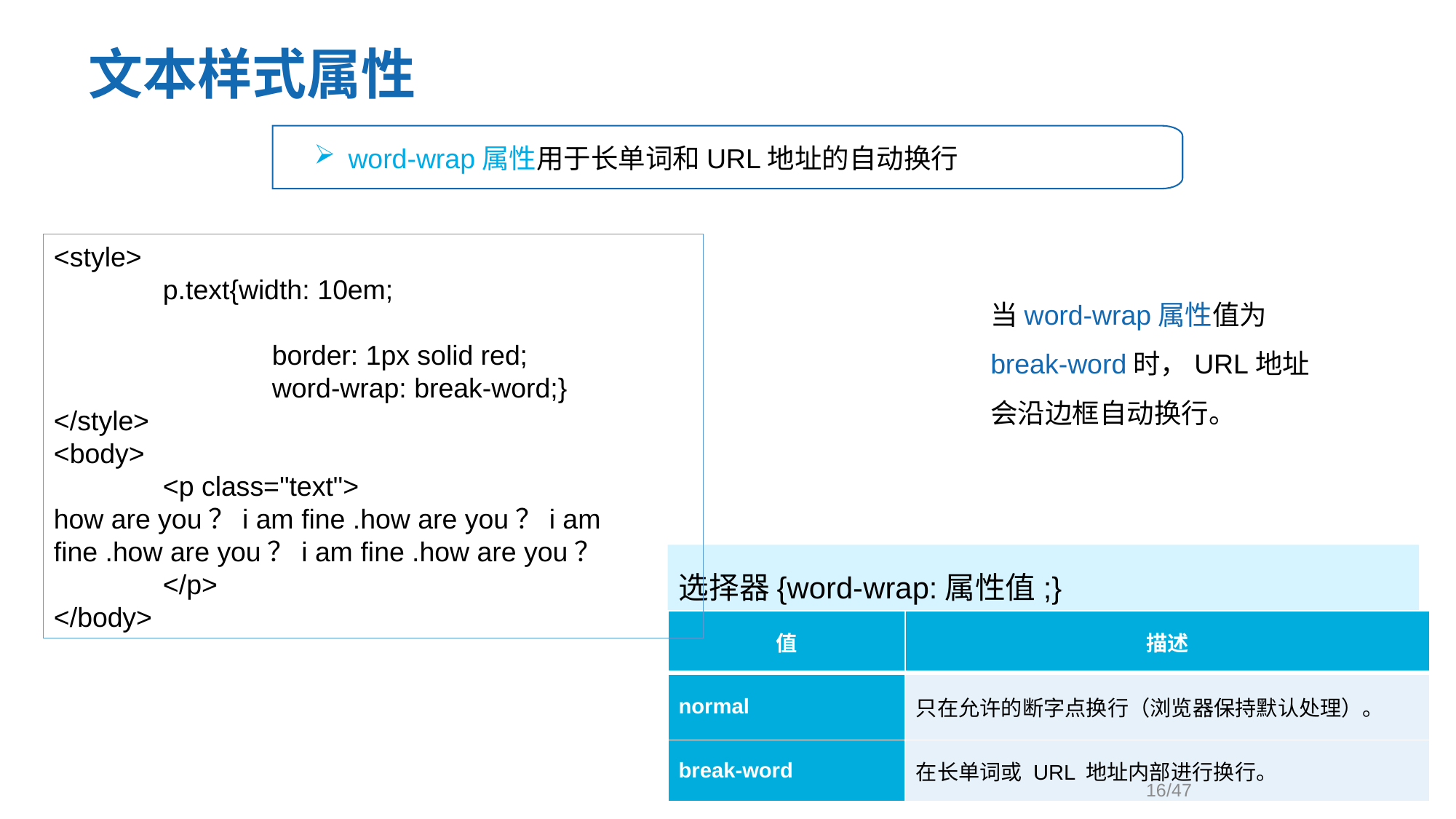

文本样式属性

word-wrap属性用于长单词和URL地址的自动换行
<style>
	p.text{width: 10em;
		border: 1px solid red;
		word-wrap: break-word;}
</style>
<body>
	<p class="text">
how are you？i am fine .how are you？i am fine .how are you？i am fine .how are you？
	</p>
</body>
当word-wrap属性值为break-word时，URL地址会沿边框自动换行。
选择器{word-wrap:属性值;}
| 值 | 描述 |
| --- | --- |
| normal | 只在允许的断字点换行（浏览器保持默认处理）。 |
| break-word | 在长单词或 URL 地址内部进行换行。 |
16/47